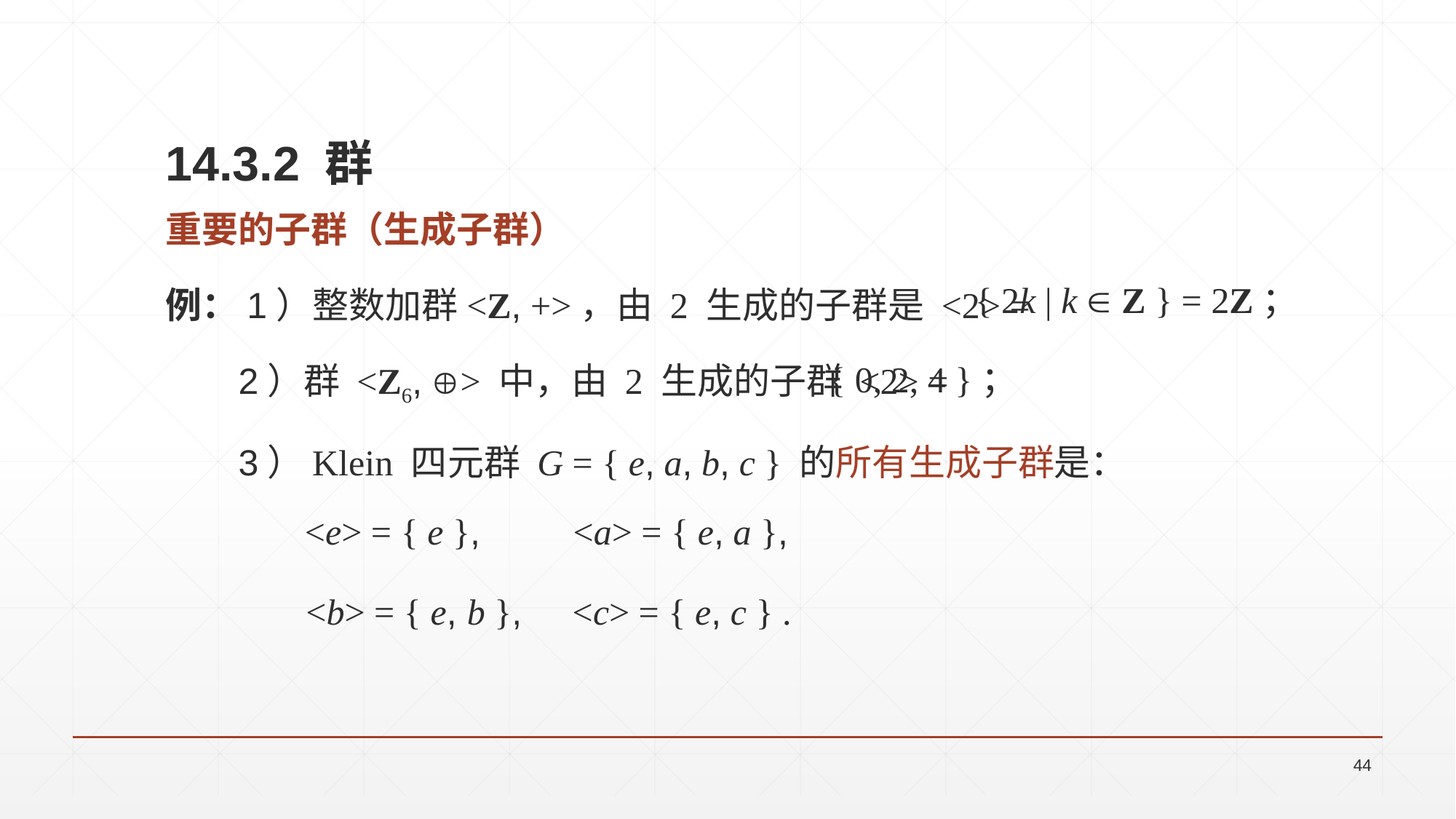

14.3.2 群
重要的子群（生成子群）
例：1）整数加群<Z, +>，由 2 生成的子群是 <2> =
        2）群 <Z6, ⊕> 中，由 2 生成的子群 <2> =
        3）Klein 四元群 G = { e, a, b, c } 的所有生成子群是：

{ 2k | k ∈ Z } = 2Z；
{ 0, 2, 4 }；
<e> = { e },
<a> = { e, a },
<c> = { e, c } .
<b> = { e, b },
44